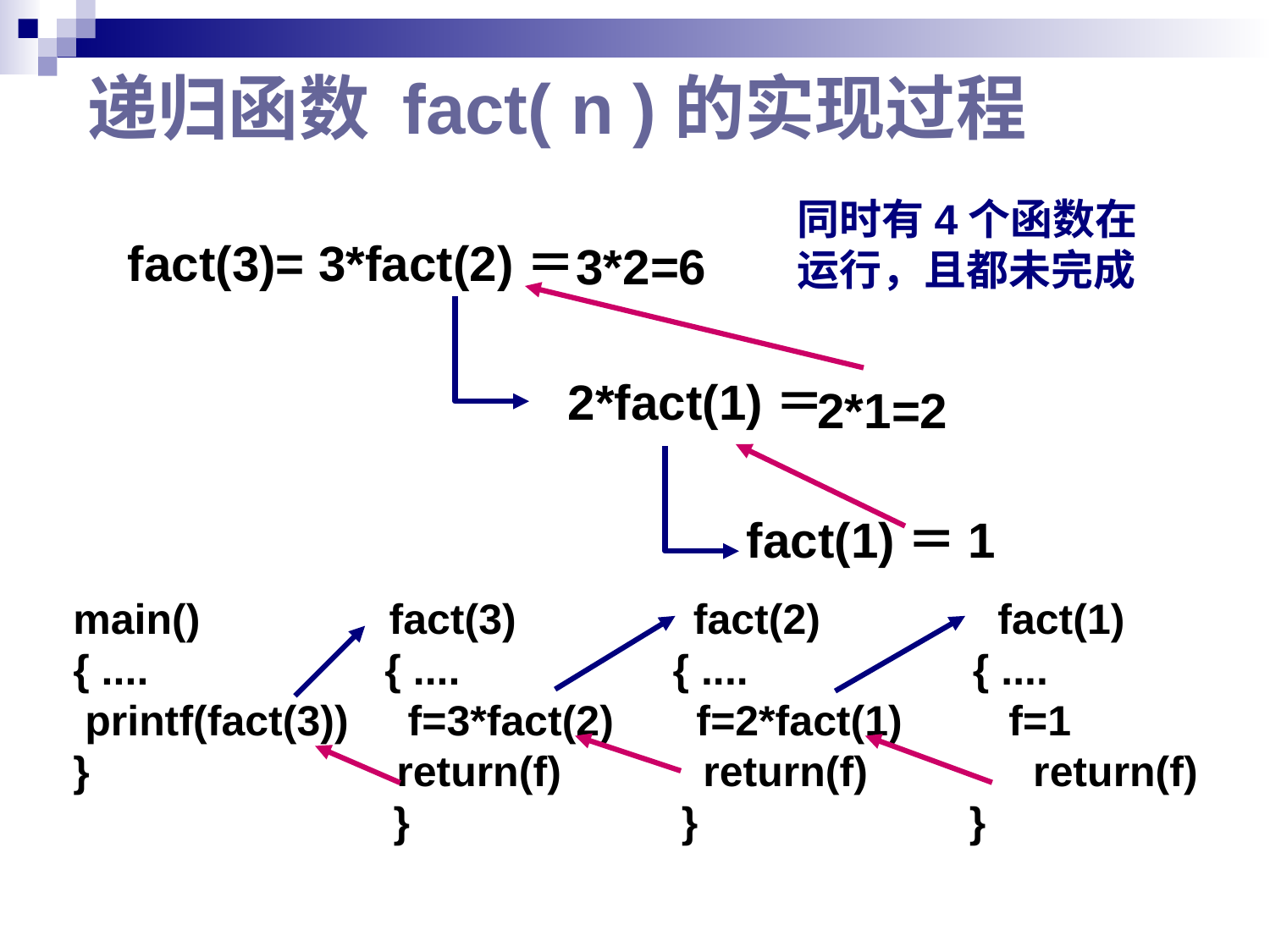

# 递归函数 fact( n )的实现过程
同时有4个函数在运行，且都未完成
fact(3)= 3*fact(2)＝

                                2*fact(1)＝

                                             fact(1)＝1
3*2=6

2*1=2

main()                fact(3)               fact(2)               fact(1)
{ ....                    { ....                  { ....                   { ....
 printf(fact(3))     f=3*fact(2)       f=2*fact(1)         f=1
}                          return(f)            return(f)              return(f)
                           }                       }                       }